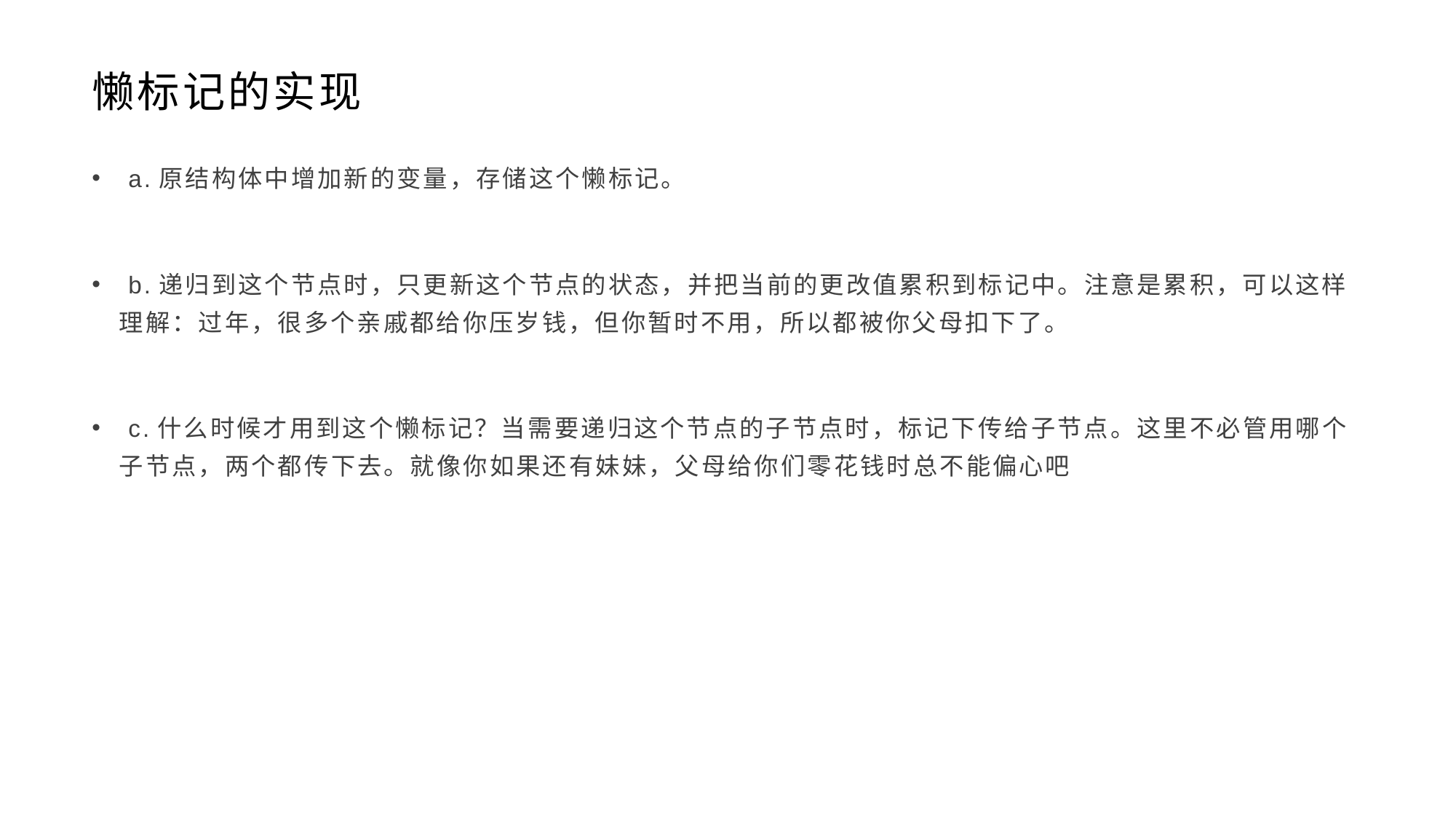

# 懒标记的实现
 a.原结构体中增加新的变量，存储这个懒标记。

 b.递归到这个节点时，只更新这个节点的状态，并把当前的更改值累积到标记中。注意是累积，可以这样理解：过年，很多个亲戚都给你压岁钱，但你暂时不用，所以都被你父母扣下了。

 c.什么时候才用到这个懒标记？当需要递归这个节点的子节点时，标记下传给子节点。这里不必管用哪个子节点，两个都传下去。就像你如果还有妹妹，父母给你们零花钱时总不能偏心吧